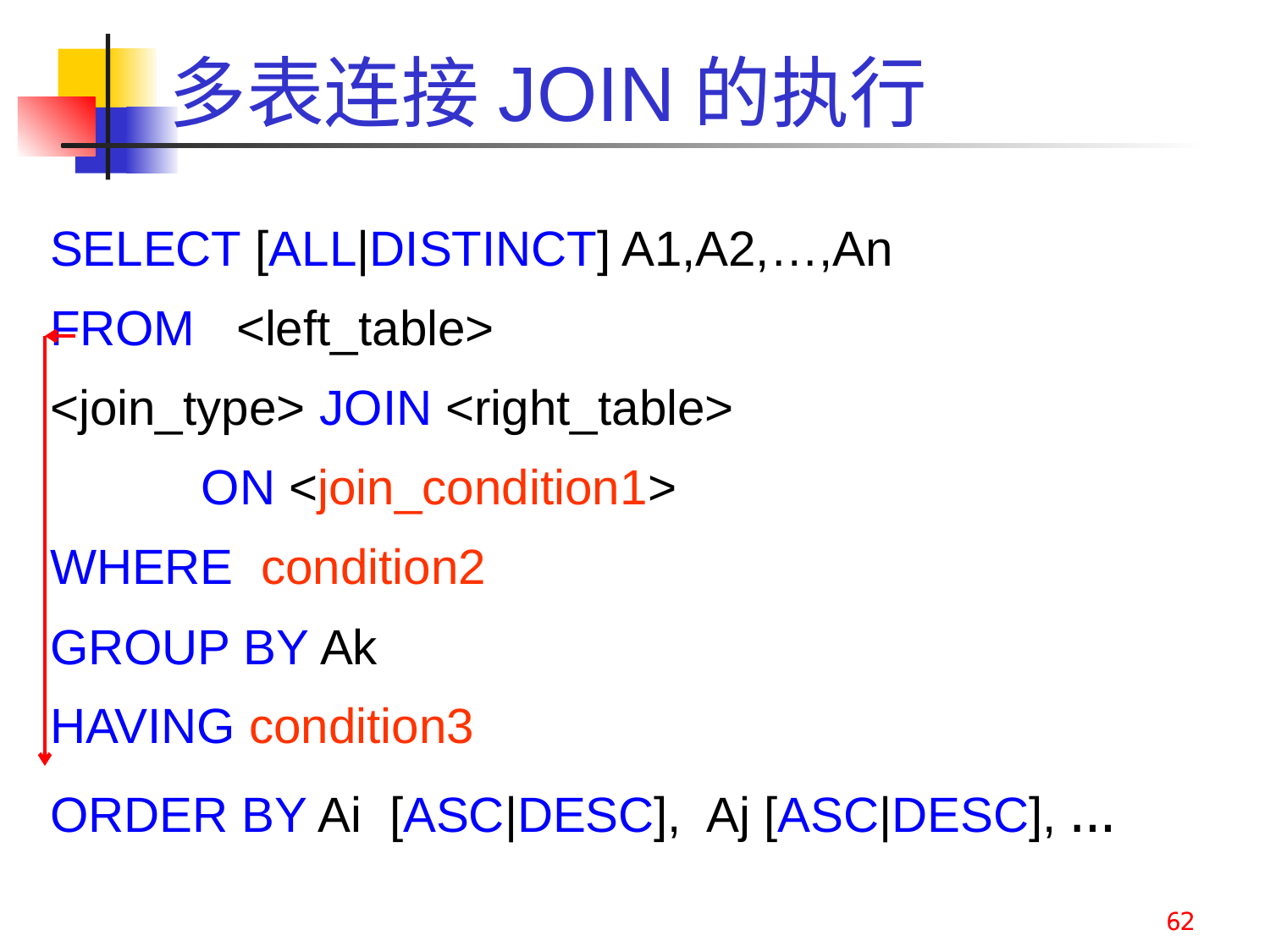

# 多表连接JOIN的执行
 SELECT [ALL|DISTINCT] A1,A2,…,An
 FROM   <left_table>
 <join_type> JOIN <right_table>
            ON <join_condition1>
 WHERE  condition2
 GROUP BY Ak
 HAVING condition3
 ORDER BY Ai  [ASC|DESC],  Aj [ASC|DESC], …

62